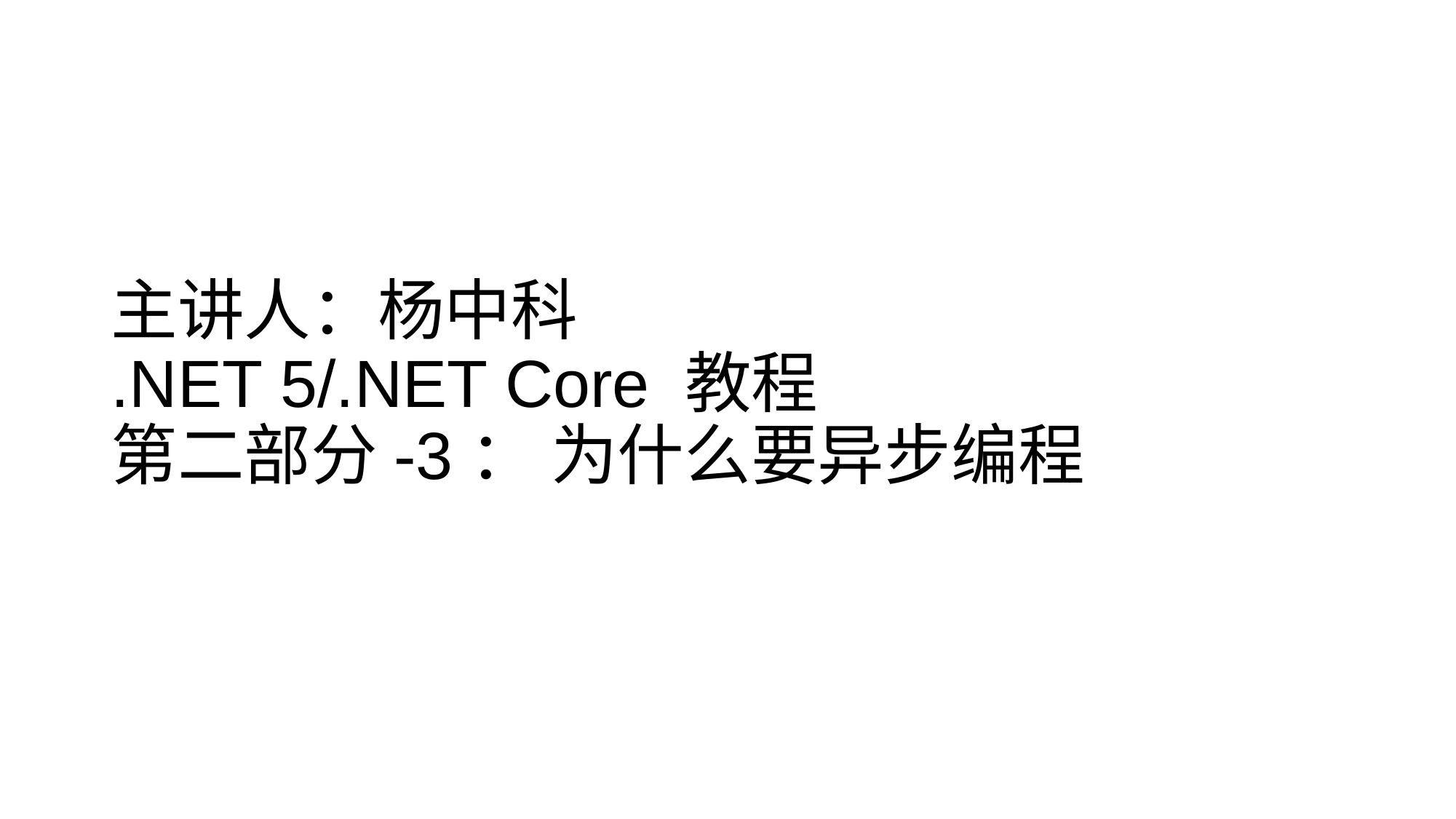

# 主讲人：杨中科 .NET 5/.NET Core 教程 第二部分-3： 为什么要异步编程